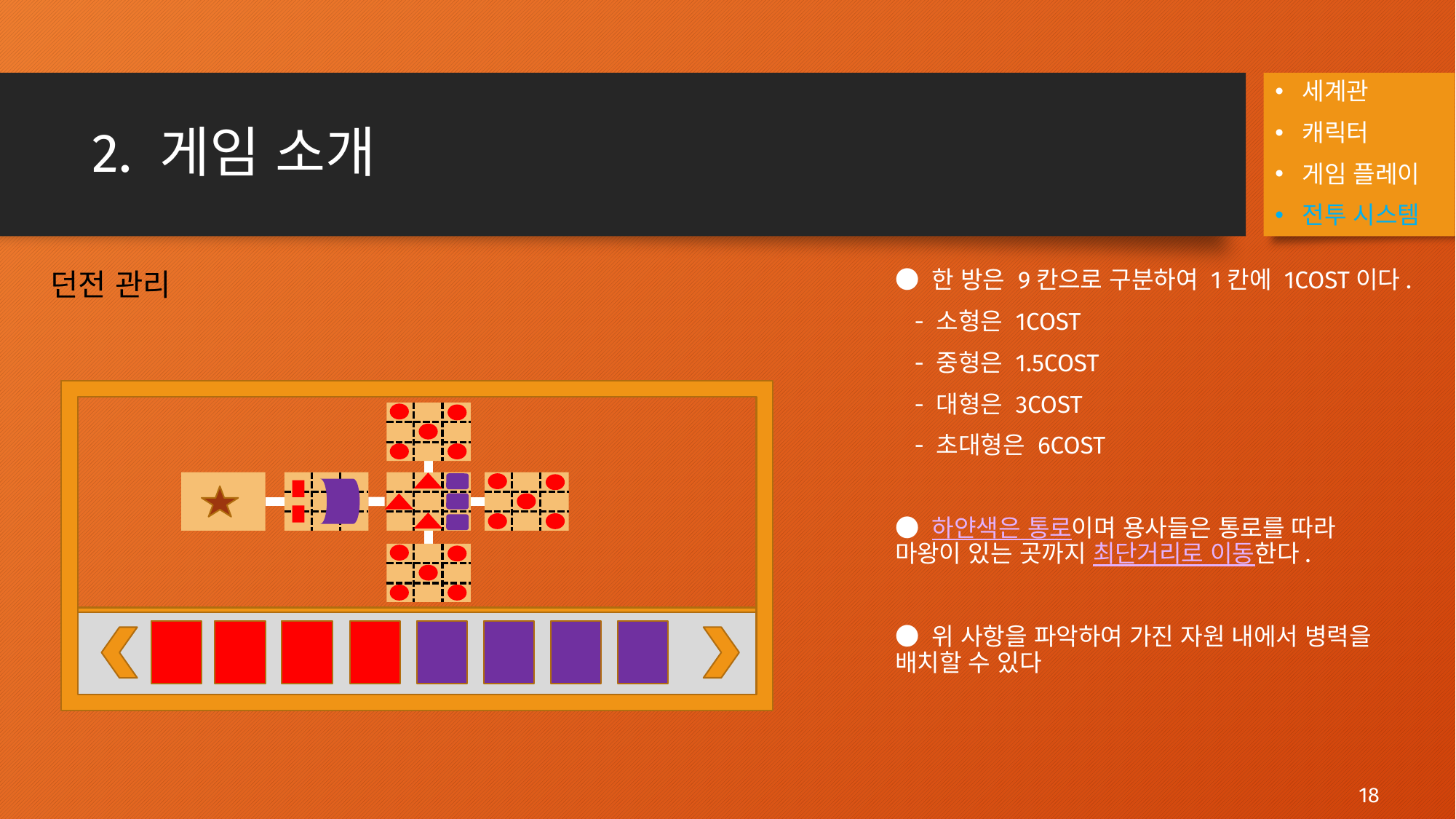

세계관
캐릭터
게임 플레이
전투 시스템
# 2. 게임 소개
● 한 방은 9칸으로 구분하여 1칸에 1COST이다.
   - 소형은 1COST
   - 중형은 1.5COST
   - 대형은 3COST
   - 초대형은 6COST

● 하얀색은 통로이며 용사들은 통로를 따라 마왕이 있는 곳까지 최단거리로 이동한다.

● 위 사항을 파악하여 가진 자원 내에서 병력을 배치할 수 있다
던전 관리

18